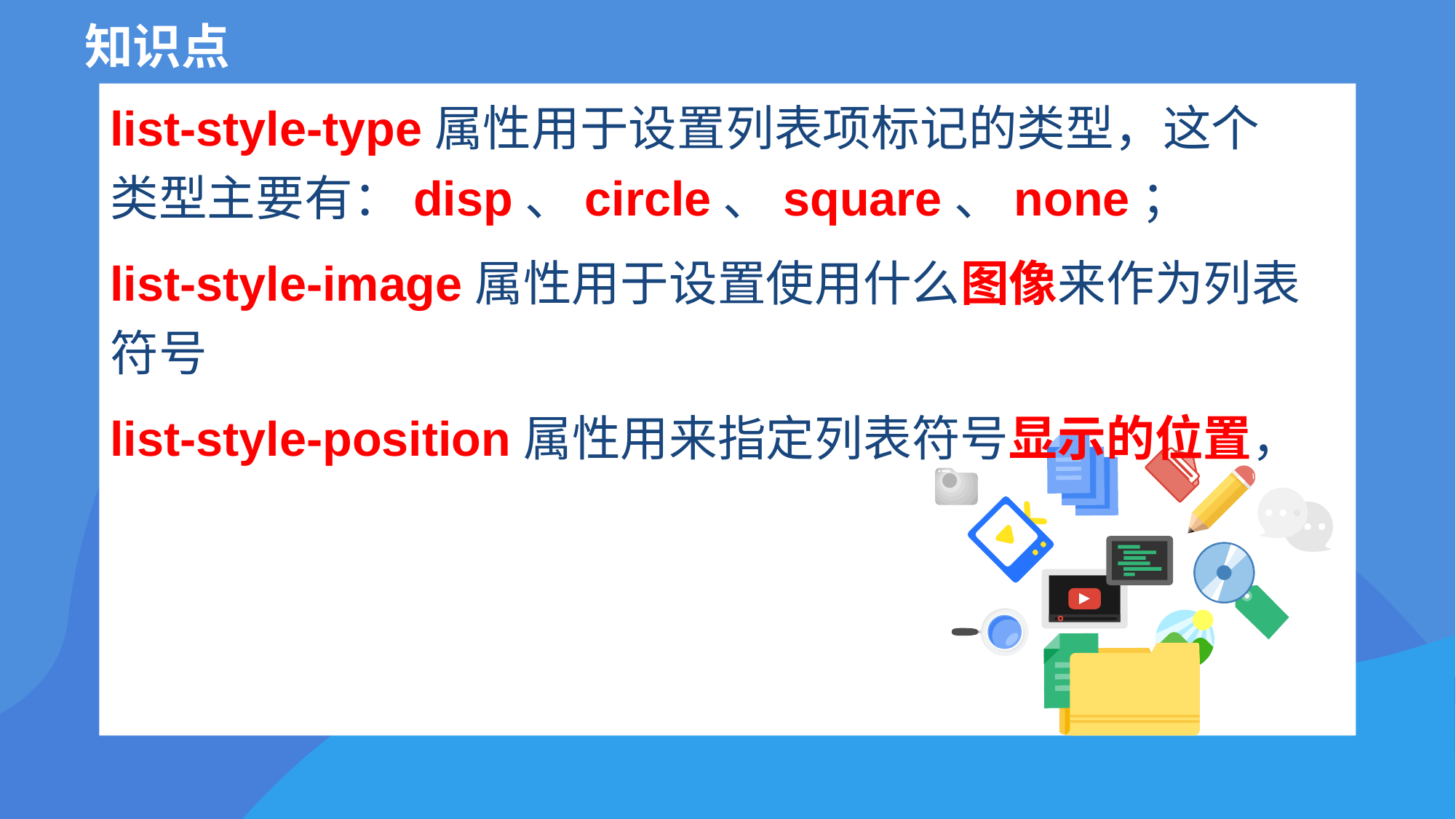

知识点
list-style-type属性用于设置列表项标记的类型，这个类型主要有：disp、circle、square、none；
list-style-image属性用于设置使用什么图像来作为列表符号
list-style-position属性用来指定列表符号显示的位置，